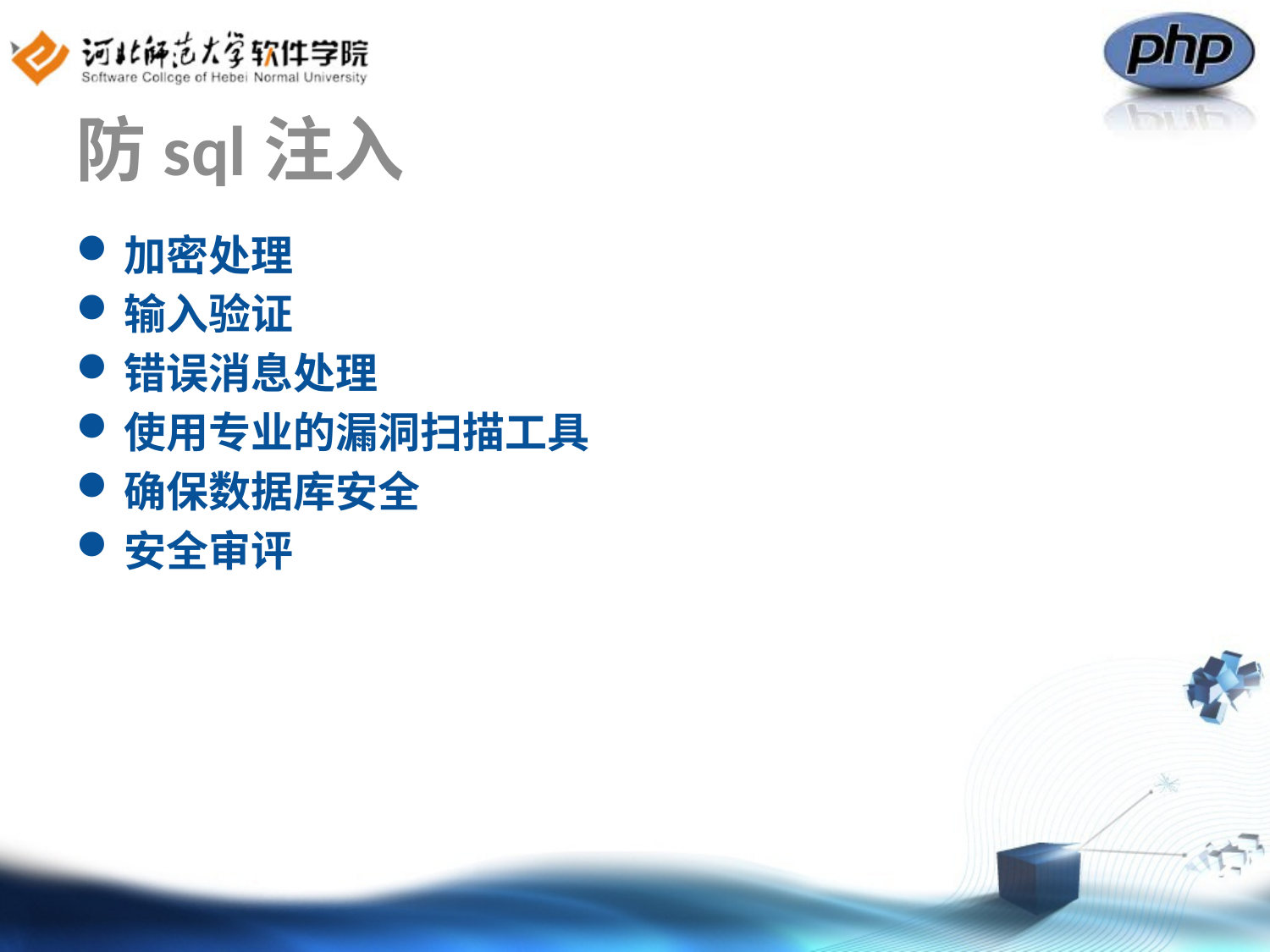

# 防sql注入
加密处理
输入验证
错误消息处理
使用专业的漏洞扫描工具
确保数据库安全
安全审评